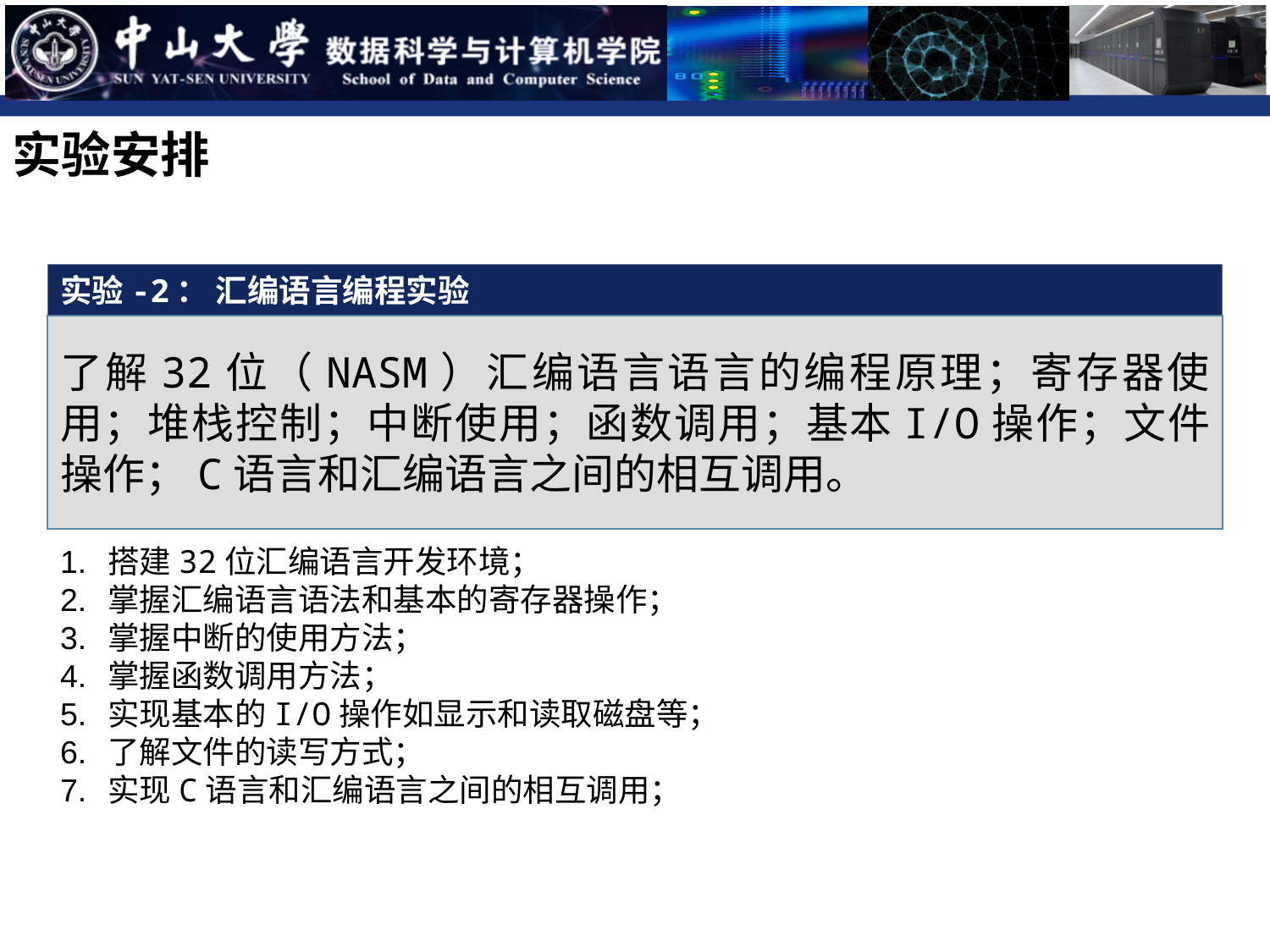

实验安排
实验-2： 汇编语言编程实验
了解32位（NASM）汇编语言语言的编程原理；寄存器使用；堆栈控制；中断使用；函数调用；基本I/O操作；文件操作；C语言和汇编语言之间的相互调用。
搭建32位汇编语言开发环境；
掌握汇编语言语法和基本的寄存器操作；
掌握中断的使用方法；
掌握函数调用方法；
实现基本的I/O操作如显示和读取磁盘等；
了解文件的读写方式；
实现C语言和汇编语言之间的相互调用；
9